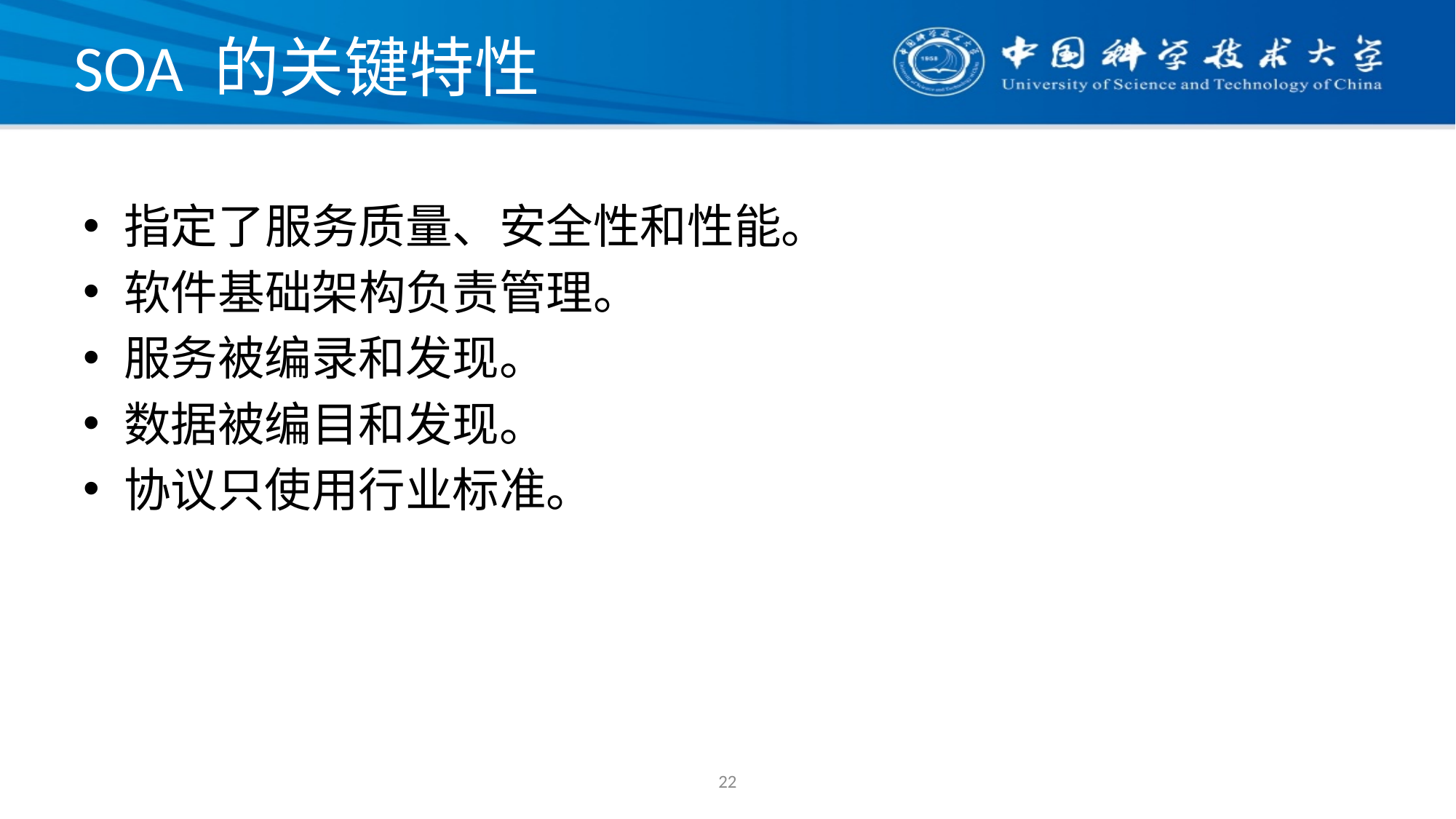

# SOA 的关键特性
指定了服务质量、安全性和性能。
软件基础架构负责管理。
服务被编录和发现。
数据被编目和发现。
协议只使用行业标准。
22